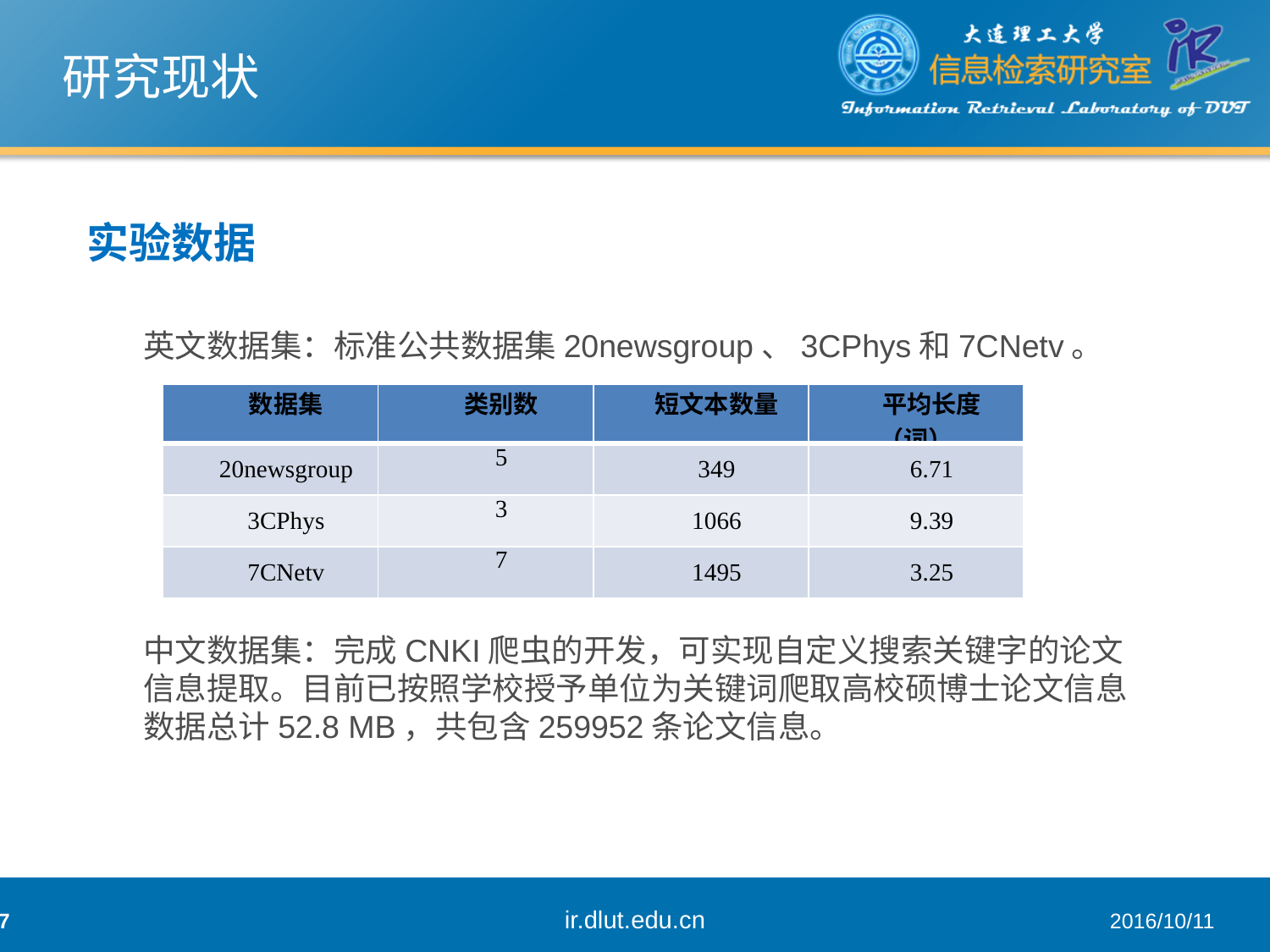

# 研究现状
实验数据
英文数据集：标准公共数据集20newsgroup、3CPhys和7CNetv。

中文数据集：完成CNKI爬虫的开发，可实现自定义搜索关键字的论文信息提取。目前已按照学校授予单位为关键词爬取高校硕博士论文信息数据总计52.8 MB，共包含259952条论文信息。

| 数据集 | 类别数 | 短文本数量 | 平均长度（词） |
| --- | --- | --- | --- |
| 20newsgroup | 5 | 349 | 6.71 |
| 3CPhys | 3 | 1066 | 9.39 |
| 7CNetv | 7 | 1495 | 3.25 |